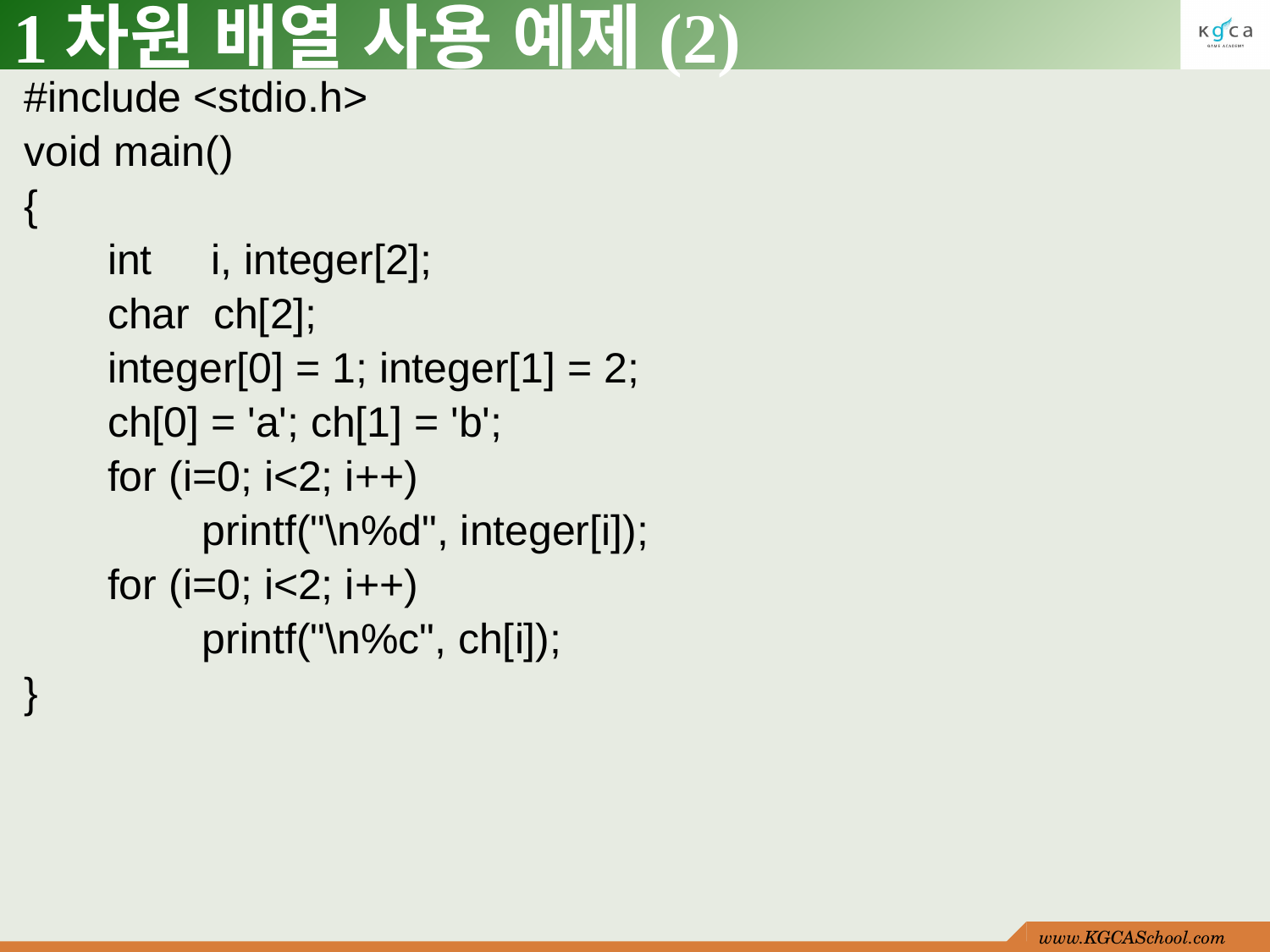

# 1차원 배열 사용 예제(2)
 #include <stdio.h>
 void main()
 {
        int     i, integer[2];
        char  ch[2];
        integer[0] = 1; integer[1] = 2;
        ch[0] = 'a'; ch[1] = 'b';
        for (i=0; i<2; i++)
                printf("\n%d", integer[i]);
        for (i=0; i<2; i++)
                printf("\n%c", ch[i]);
 }